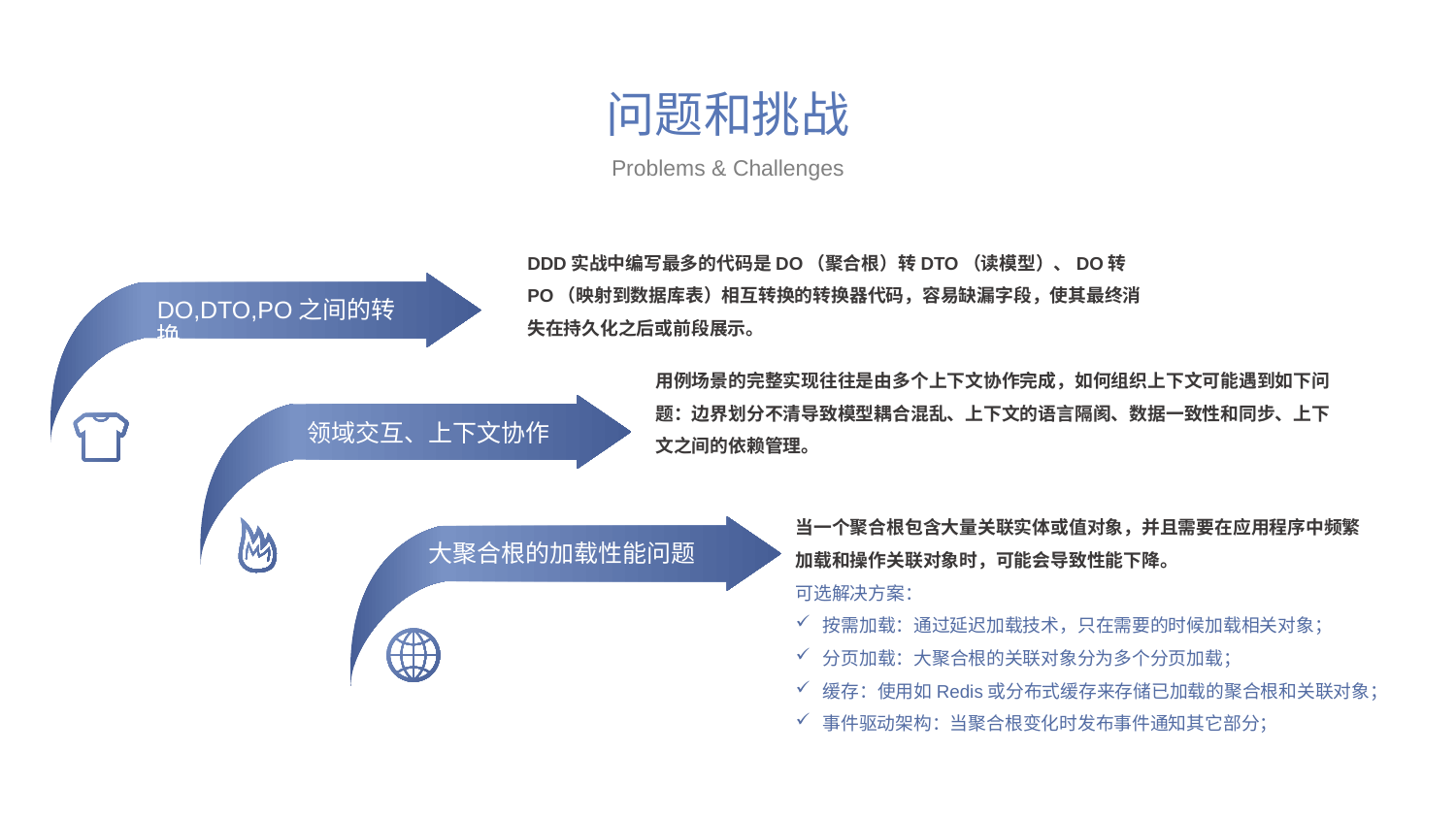

问题和挑战
Problems & Challenges
DDD实战中编写最多的代码是DO（聚合根）转DTO（读模型）、DO转PO（映射到数据库表）相互转换的转换器代码，容易缺漏字段，使其最终消失在持久化之后或前段展示。

DO,DTO,PO之间的转换
用例场景的完整实现往往是由多个上下文协作完成，如何组织上下文可能遇到如下问题：边界划分不清导致模型耦合混乱、上下文的语言隔阂、数据一致性和同步、上下文之间的依赖管理。

领域交互、上下文协作

当一个聚合根包含大量关联实体或值对象，并且需要在应用程序中频繁加载和操作关联对象时，可能会导致性能下降。
可选解决方案：
按需加载：通过延迟加载技术，只在需要的时候加载相关对象；
分页加载：大聚合根的关联对象分为多个分页加载；
缓存：使用如Redis或分布式缓存来存储已加载的聚合根和关联对象；
事件驱动架构：当聚合根变化时发布事件通知其它部分；

大聚合根的加载性能问题